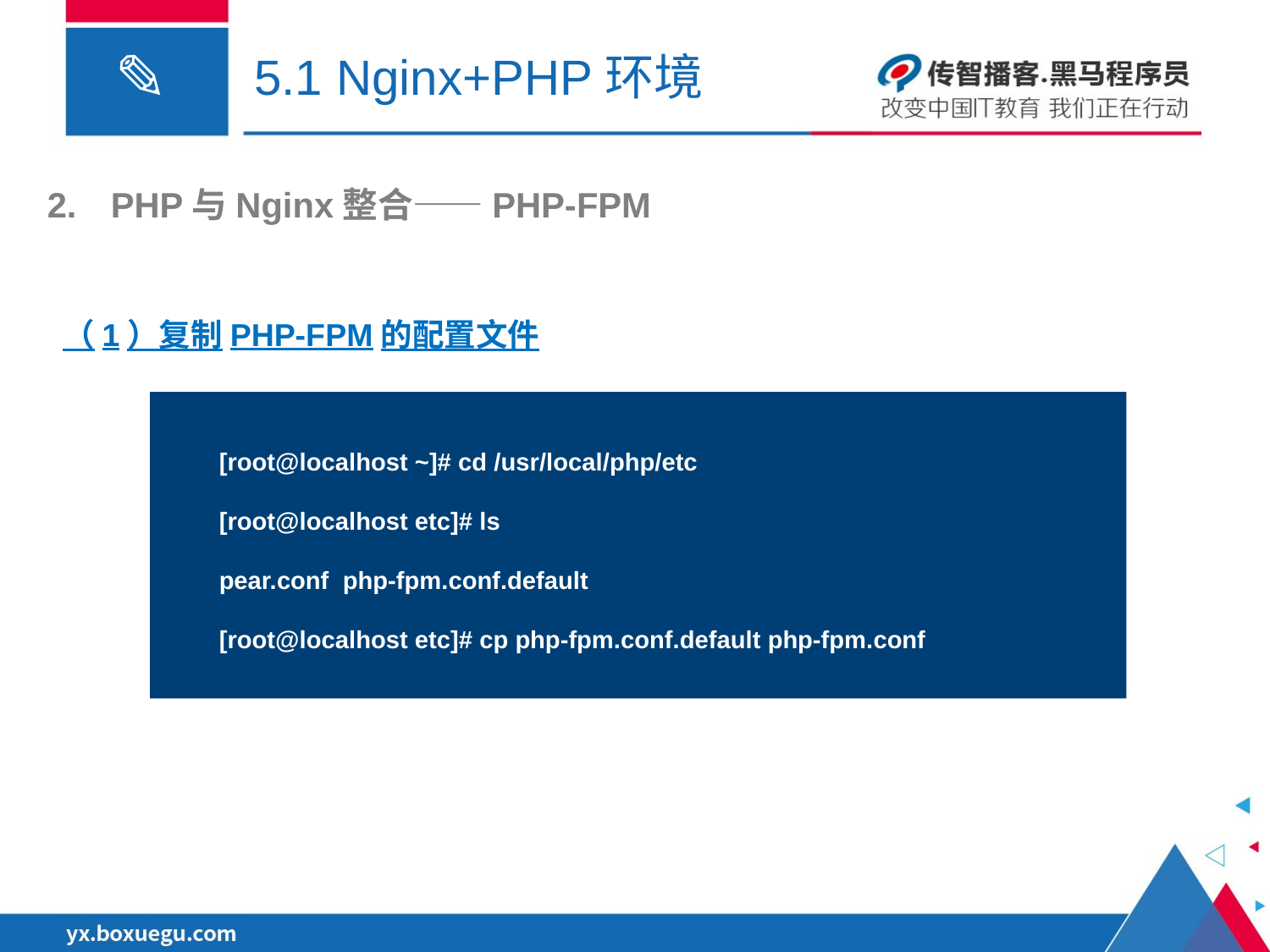

# 5.1 Nginx+PHP环境
PHP与Nginx整合——PHP-FPM
（1）复制PHP-FPM的配置文件

[root@localhost ~]# cd /usr/local/php/etc
[root@localhost etc]# ls
pear.conf  php-fpm.conf.default
[root@localhost etc]# cp php-fpm.conf.default php-fpm.conf